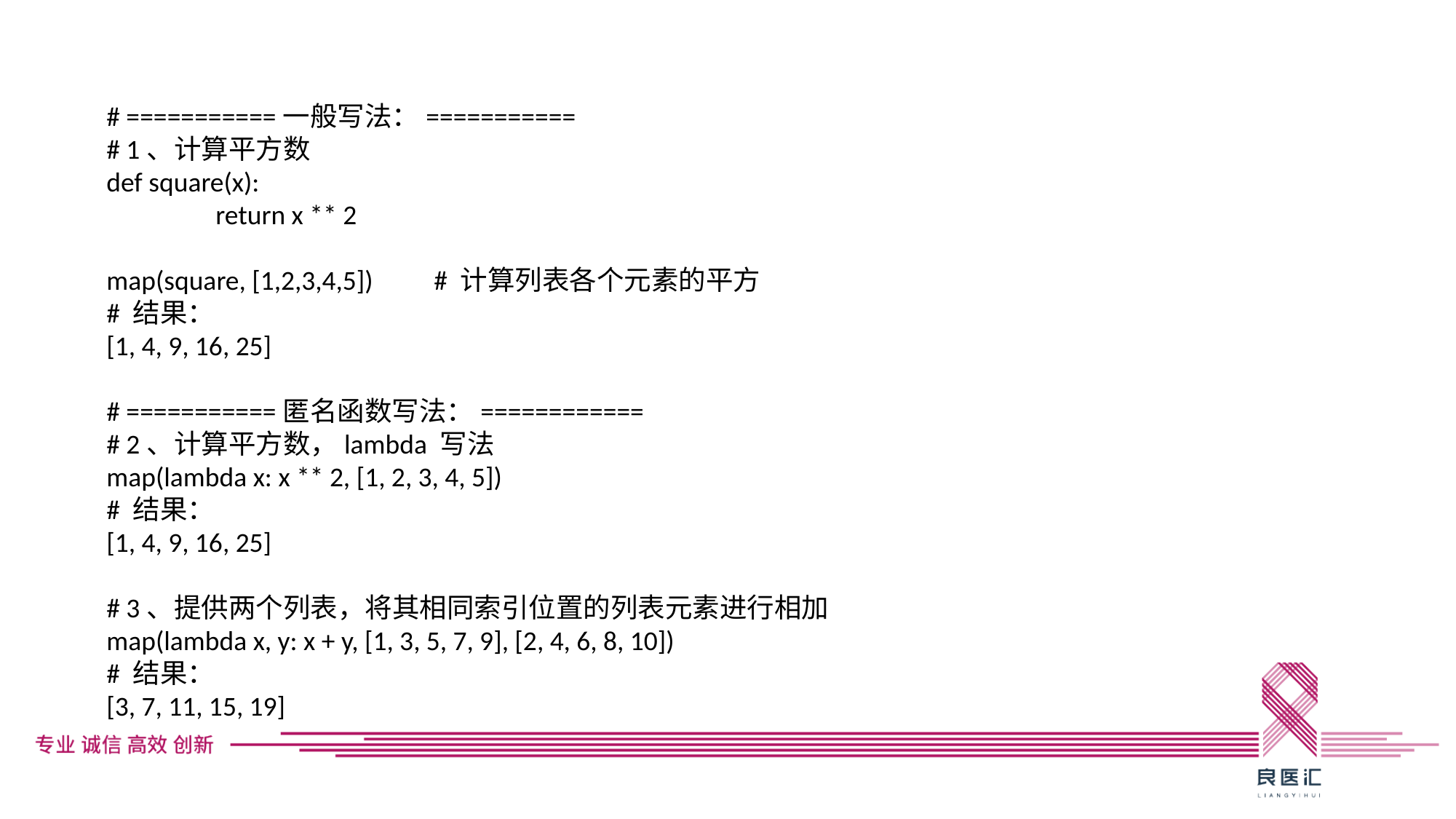

# ===========一般写法：===========
# 1、计算平方数
def square(x):
	return x ** 2

map(square, [1,2,3,4,5])	# 计算列表各个元素的平方
# 结果：
[1, 4, 9, 16, 25]

# ===========匿名函数写法：============
# 2、计算平方数，lambda 写法
map(lambda x: x ** 2, [1, 2, 3, 4, 5])
# 结果：
[1, 4, 9, 16, 25]

# 3、提供两个列表，将其相同索引位置的列表元素进行相加
map(lambda x, y: x + y, [1, 3, 5, 7, 9], [2, 4, 6, 8, 10])
# 结果：
[3, 7, 11, 15, 19]